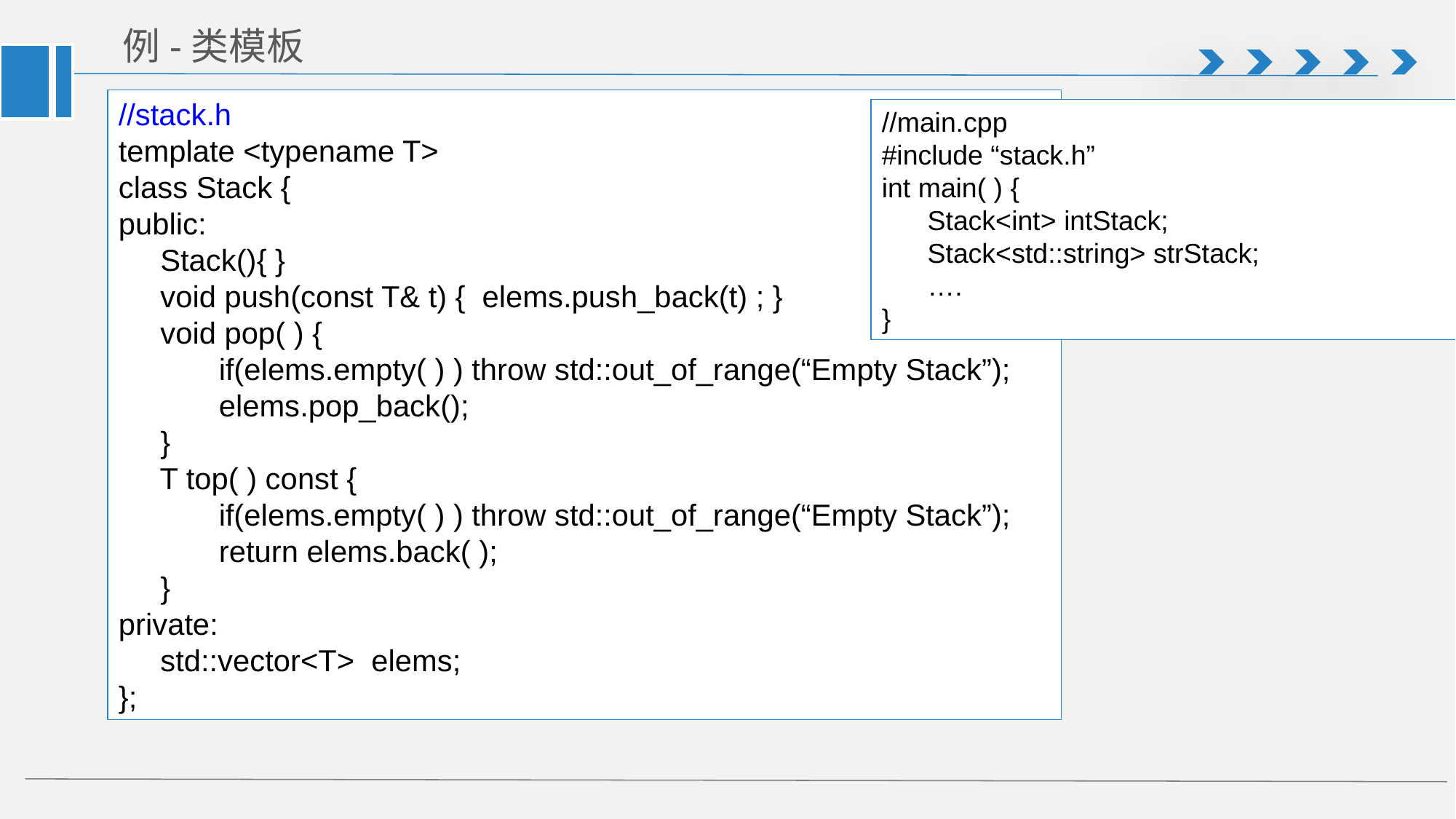

# 例-类模板
//stack.h
template <typename T>
class Stack {
public:
     Stack(){ }
     void push(const T& t) {  elems.push_back(t) ; }
     void pop( ) {
            if(elems.empty( ) ) throw std::out_of_range(“Empty Stack”);
            elems.pop_back();
     }
     T top( ) const {
            if(elems.empty( ) ) throw std::out_of_range(“Empty Stack”);
            return elems.back( );
     }
private:
     std::vector<T>  elems;
};
//main.cpp
#include “stack.h”
int main( ) {
      Stack<int> intStack;
      Stack<std::string> strStack;
      ….
}